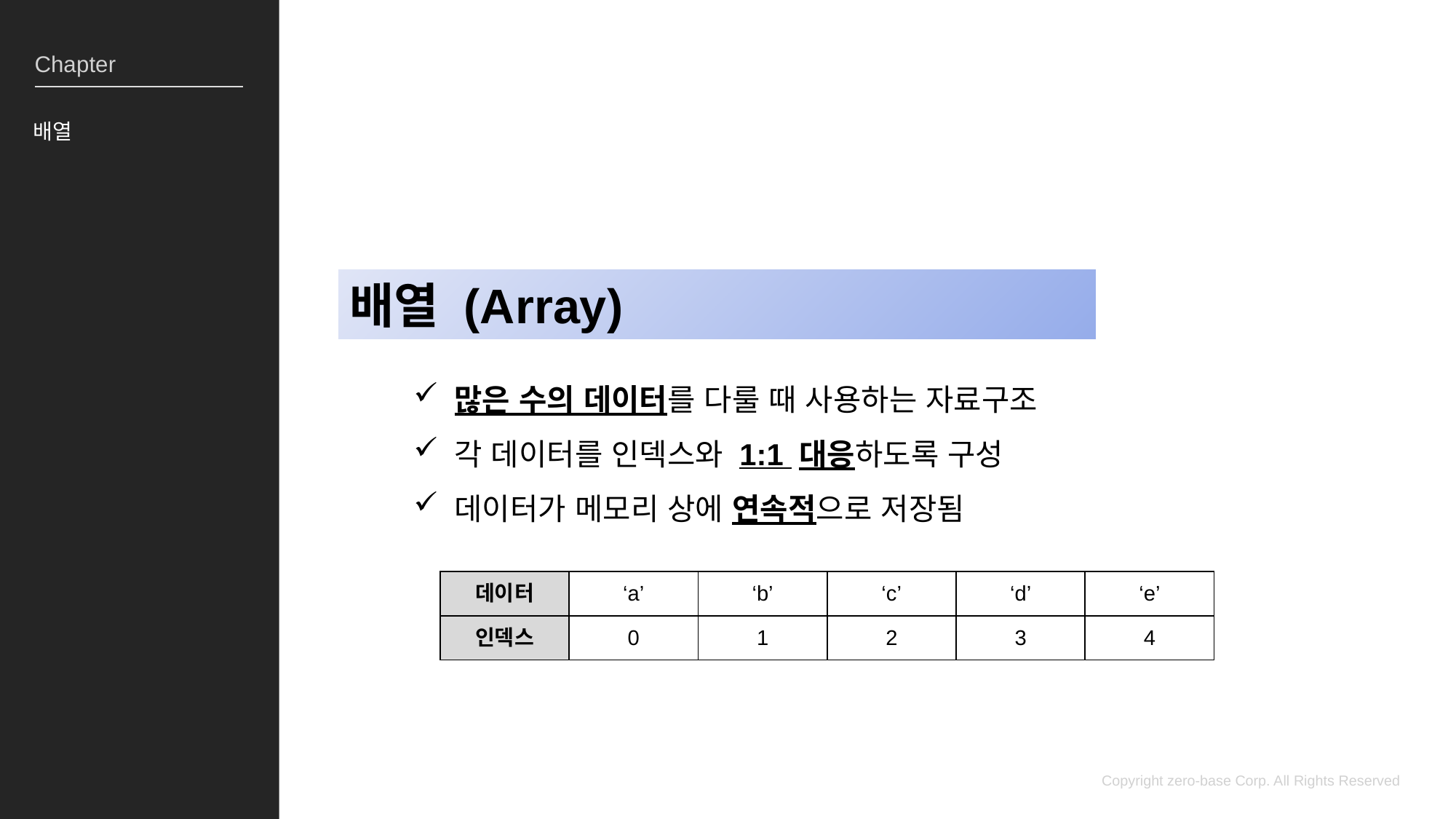

배열
배열 (Array)
많은 수의 데이터를 다룰 때 사용하는 자료구조
각 데이터를 인덱스와 1:1 대응하도록 구성
데이터가 메모리 상에 연속적으로 저장됨
| 데이터 | ‘a’ | ‘b’ | ‘c’ | ‘d’ | ‘e’ |
| --- | --- | --- | --- | --- | --- |
| 인덱스 | 0 | 1 | 2 | 3 | 4 |